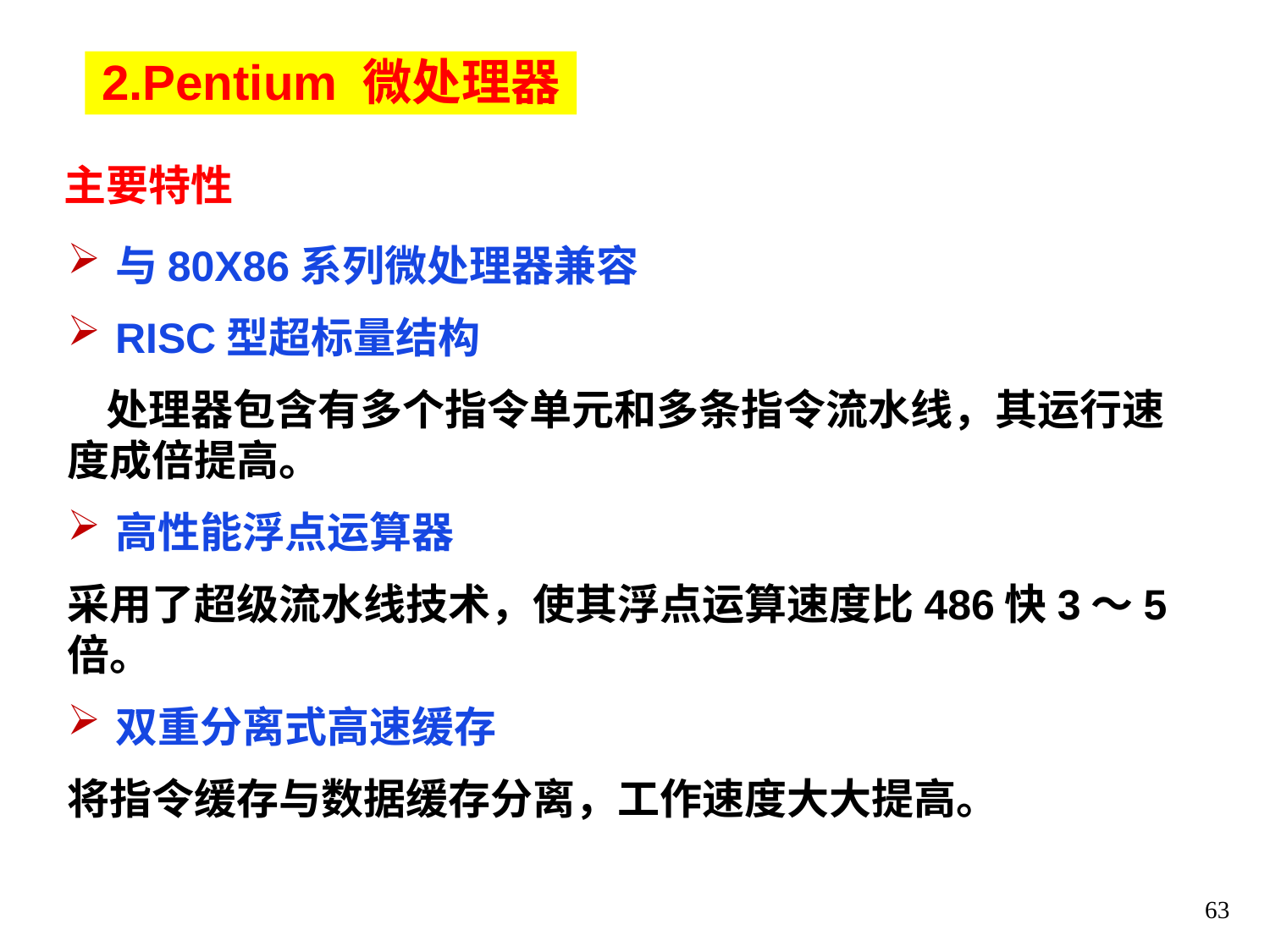

2.Pentium 微处理器
主要特性
与80X86系列微处理器兼容
RISC型超标量结构
   处理器包含有多个指令单元和多条指令流水线，其运行速度成倍提高。
高性能浮点运算器
采用了超级流水线技术，使其浮点运算速度比486快3～5倍。
双重分离式高速缓存
将指令缓存与数据缓存分离，工作速度大大提高。
63